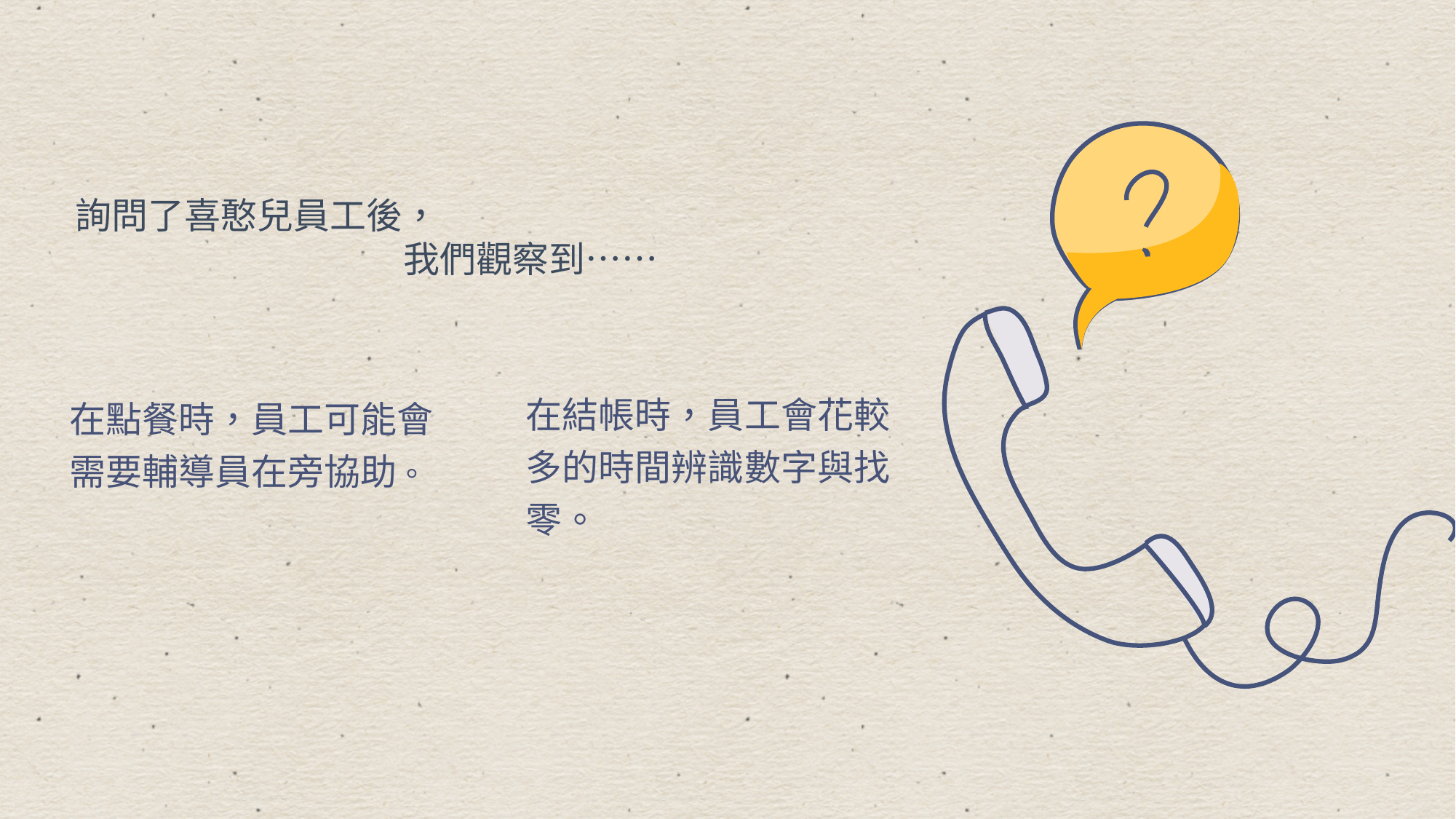

詢問了喜憨兒員工後，
                                       我們觀察到……

在結帳時，員工會花較多的時間辨識數字與找零。
在點餐時，員工可能會需要輔導員在旁協助。